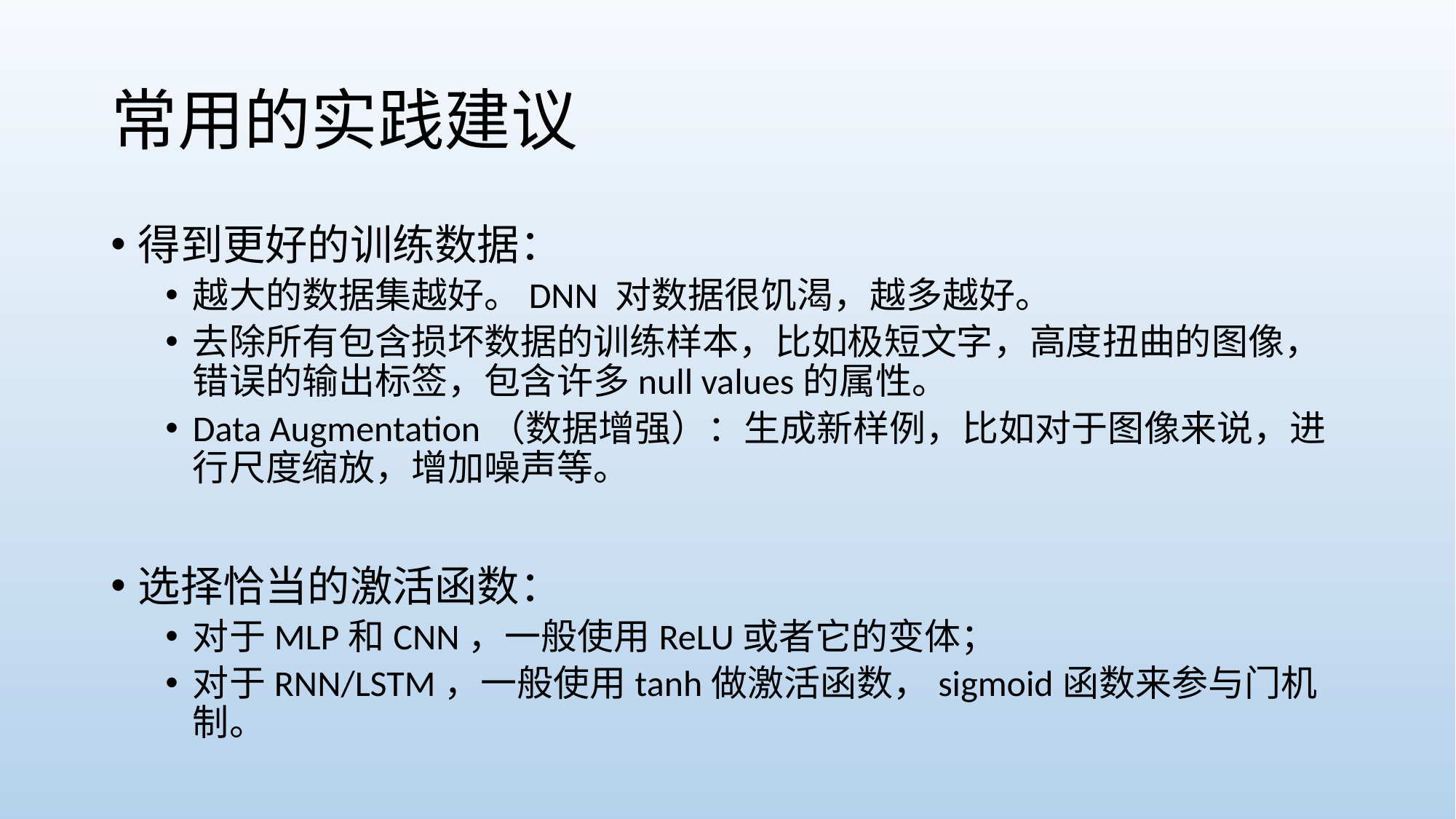

# 常用的实践建议
得到更好的训练数据：
越大的数据集越好。DNN 对数据很饥渴，越多越好。
去除所有包含损坏数据的训练样本，比如极短文字，高度扭曲的图像，错误的输出标签，包含许多null values的属性。
Data Augmentation（数据增强）：生成新样例，比如对于图像来说，进行尺度缩放，增加噪声等。

选择恰当的激活函数：
对于MLP和CNN，一般使用ReLU或者它的变体；
对于RNN/LSTM，一般使用tanh做激活函数，sigmoid函数来参与门机制。